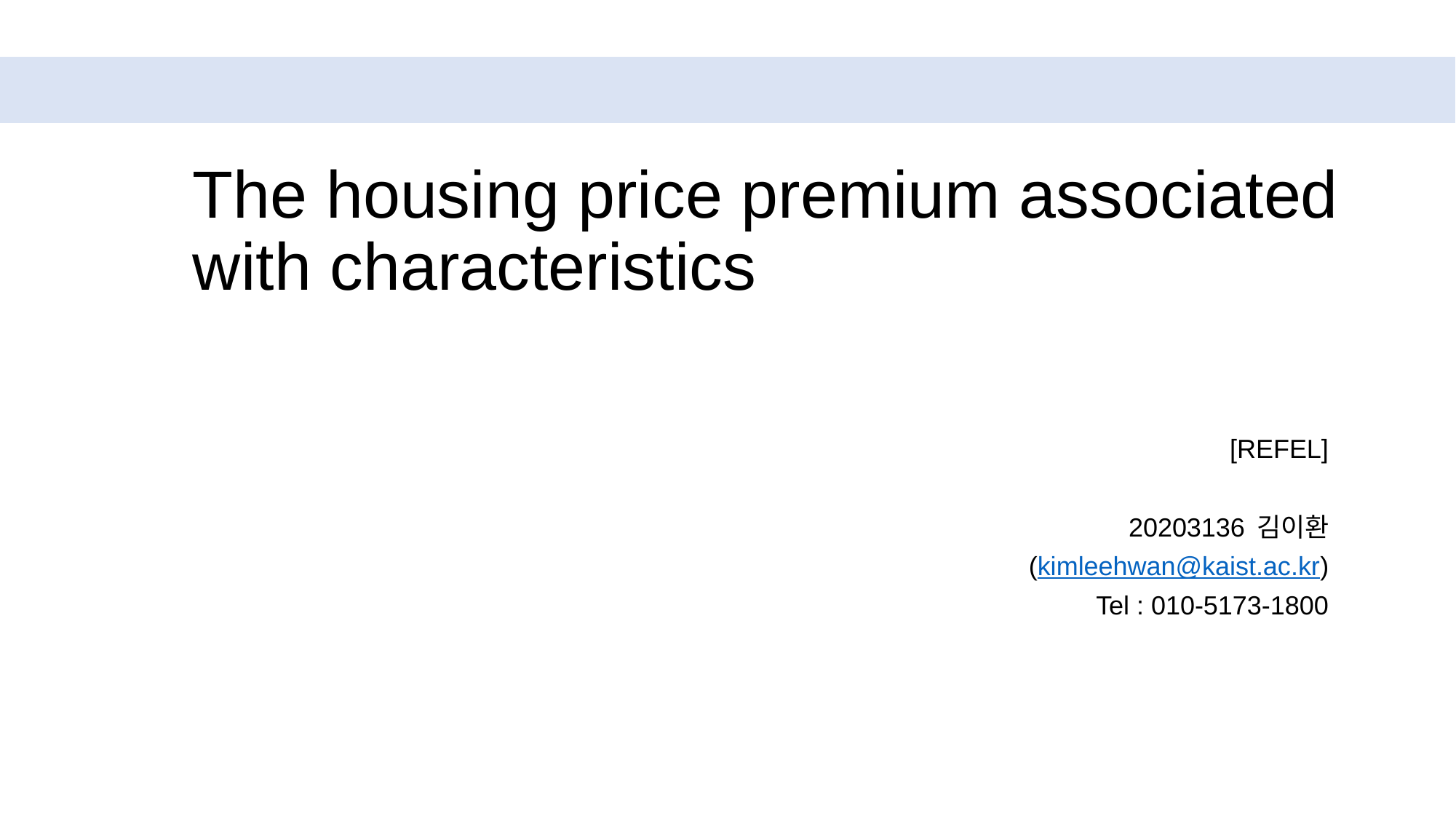

# The housing price premium associated with characteristics
[REFEL]

20203136 김이환
(kimleehwan@kaist.ac.kr)
Tel : 010-5173-1800